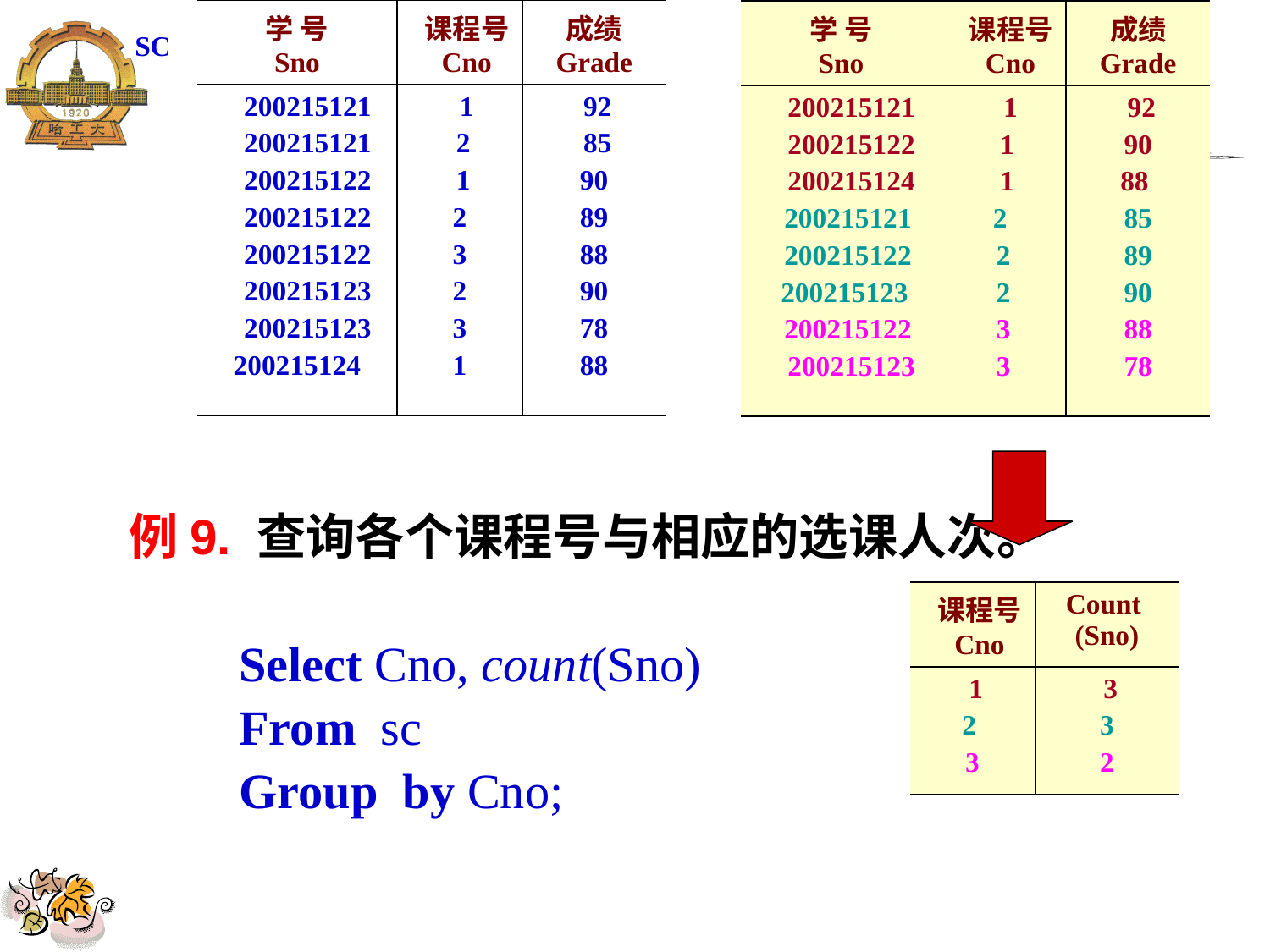

| 学 号 Sno | 课程号 Cno | 成绩 Grade |
| --- | --- | --- |
| 200215121 200215121 200215122 200215122 200215122 200215123 200215123 200215124 | 1 2 1 2 3 2 3 1 | 92 85 90 89 88 90 78 88 |
| 学 号 Sno | 课程号 Cno | 成绩 Grade |
| --- | --- | --- |
| 200215121 200215122 200215124 200215121 200215122 200215123 200215122 200215123 | 1 1 1 2 2 2 3 3 | 92 90 88 85 89 90 88 78 |
SC

例9. 查询各个课程号与相应的选课人次。

         Select Cno, count(Sno)
         From  sc
         Group  by Cno;
| 课程号 Cno | Count (Sno) |
| --- | --- |
| 1 2 3 | 3 3 2 |